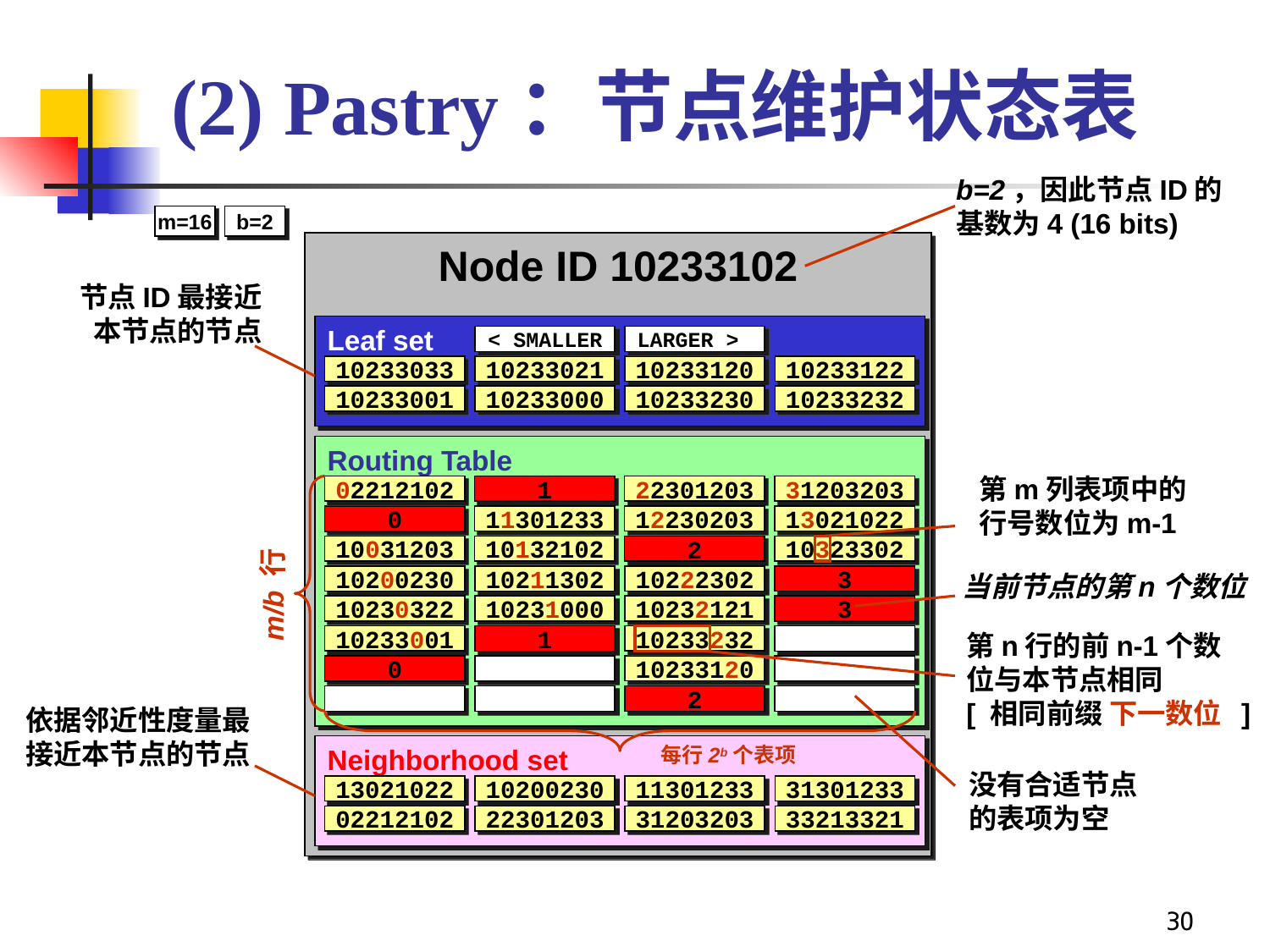

# (2) Pastry：节点维护状态表
b=2，因此节点ID的
基数为4 (16 bits)
m=16
b=2

Node ID 10233102
节点ID最接近
本节点的节点
Leaf set
< SMALLER
LARGER >

10233033
10233021
10233120
10233122
10233001
10233000
10233230
10233232

Routing Table
第m列表项中的
行号数位为m-1

02212102
1
22301203
31203203
0
11301233
12230203
13021022

10031203
10132102
2
10323302

当前节点的第n个数位
10200230
10211302
10222302
3
m/b 行
10230322
10231000
10232121
3

第n行的前n-1个数
位与本节点相同
[ 相同前缀 下一数位  ]
10233001
1
10233232

0

10233120

2

依据邻近性度量最
接近本节点的节点
Neighborhood set
每行2b个表项
没有合适节点
的表项为空

13021022
10200230
11301233
31301233
02212102
22301203
31203203
33213321
30